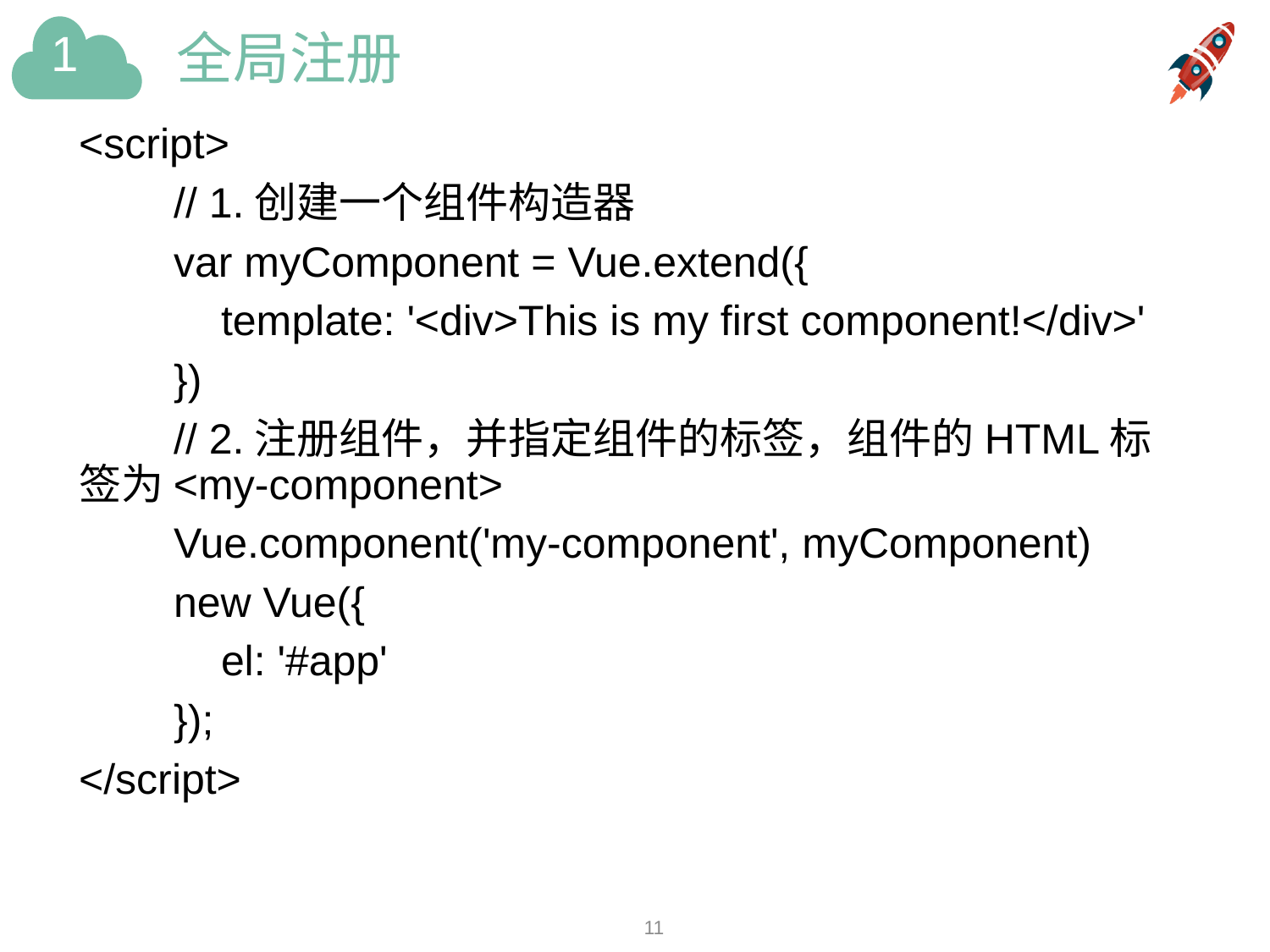

# 全局注册
<script>
        // 1.创建一个组件构造器
        var myComponent = Vue.extend({
            template: '<div>This is my first component!</div>'
        })
        // 2.注册组件，并指定组件的标签，组件的HTML标签为<my-component>
        Vue.component('my-component', myComponent)
        new Vue({
            el: '#app'
        });
</script>
11